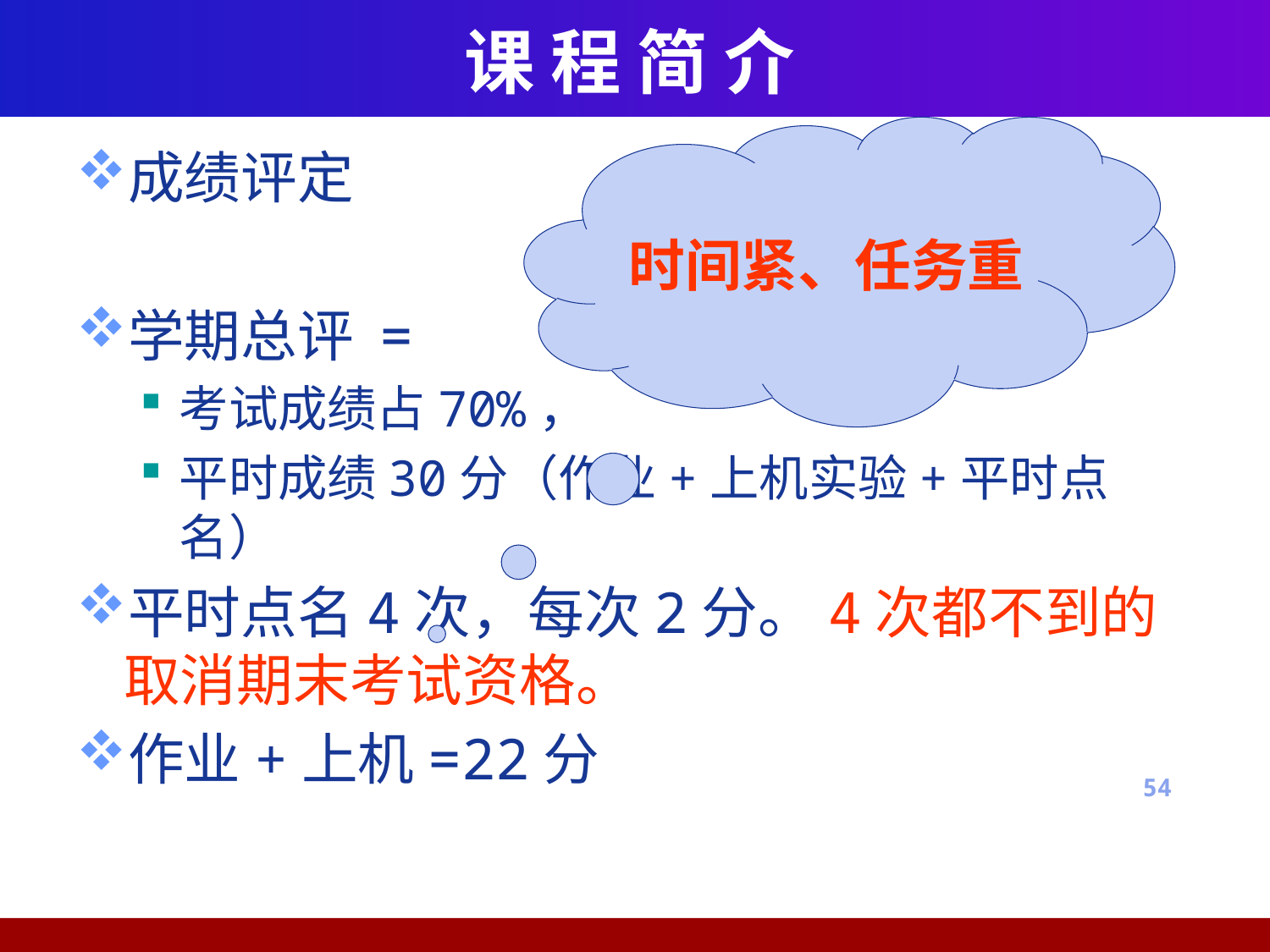

# 课 程 简 介
时间紧、任务重
成绩评定

学期总评 =
考试成绩占70%，
平时成绩30分（作业+上机实验+平时点名）
平时点名4次，每次2分。4次都不到的取消期末考试资格。
作业+上机=22分

54